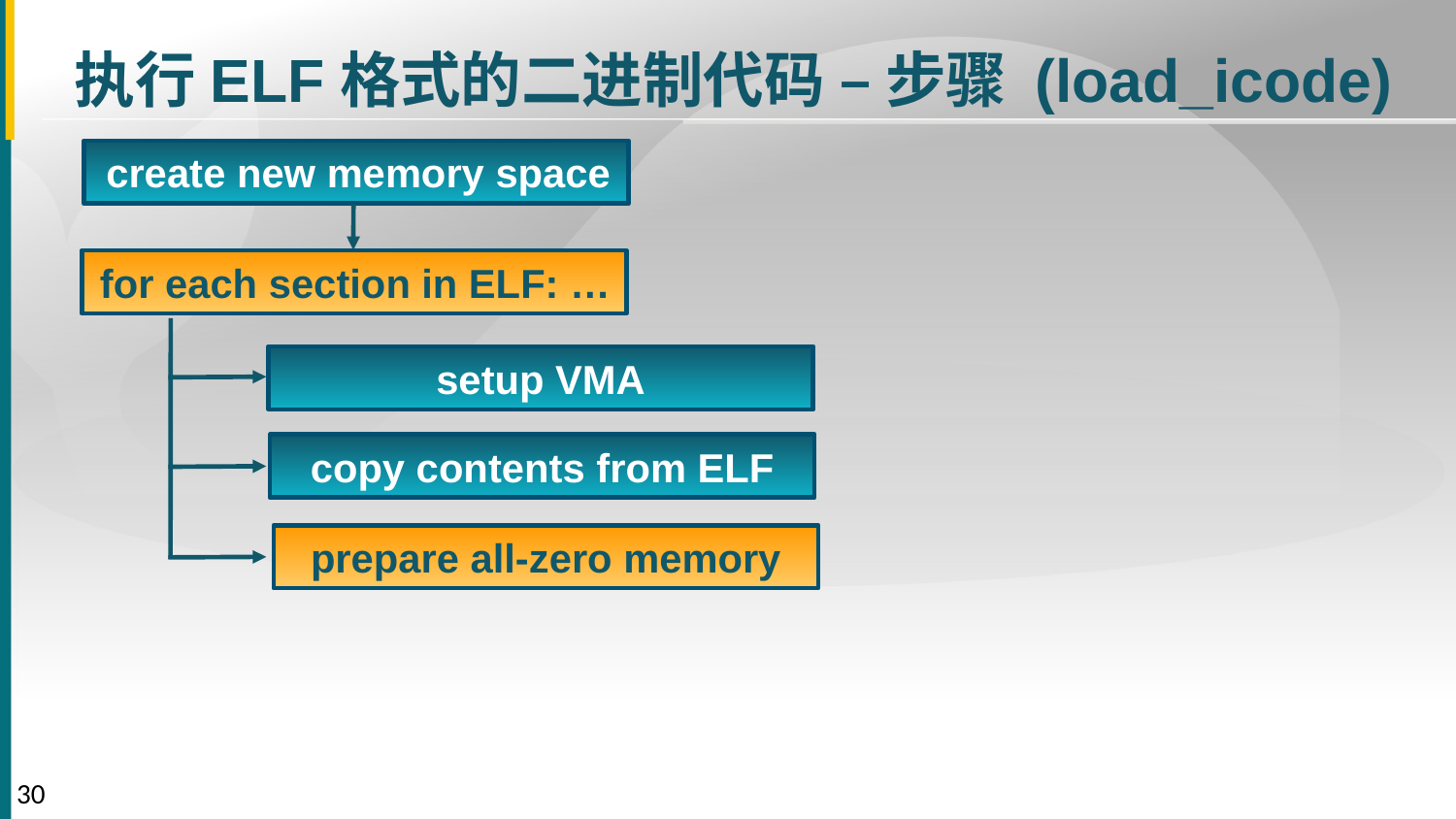

执行ELF格式的二进制代码 – 步骤 (load_icode)
create new memory space

for each section in ELF: …

setup VMA

copy contents from ELF

prepare all-zero memory
30